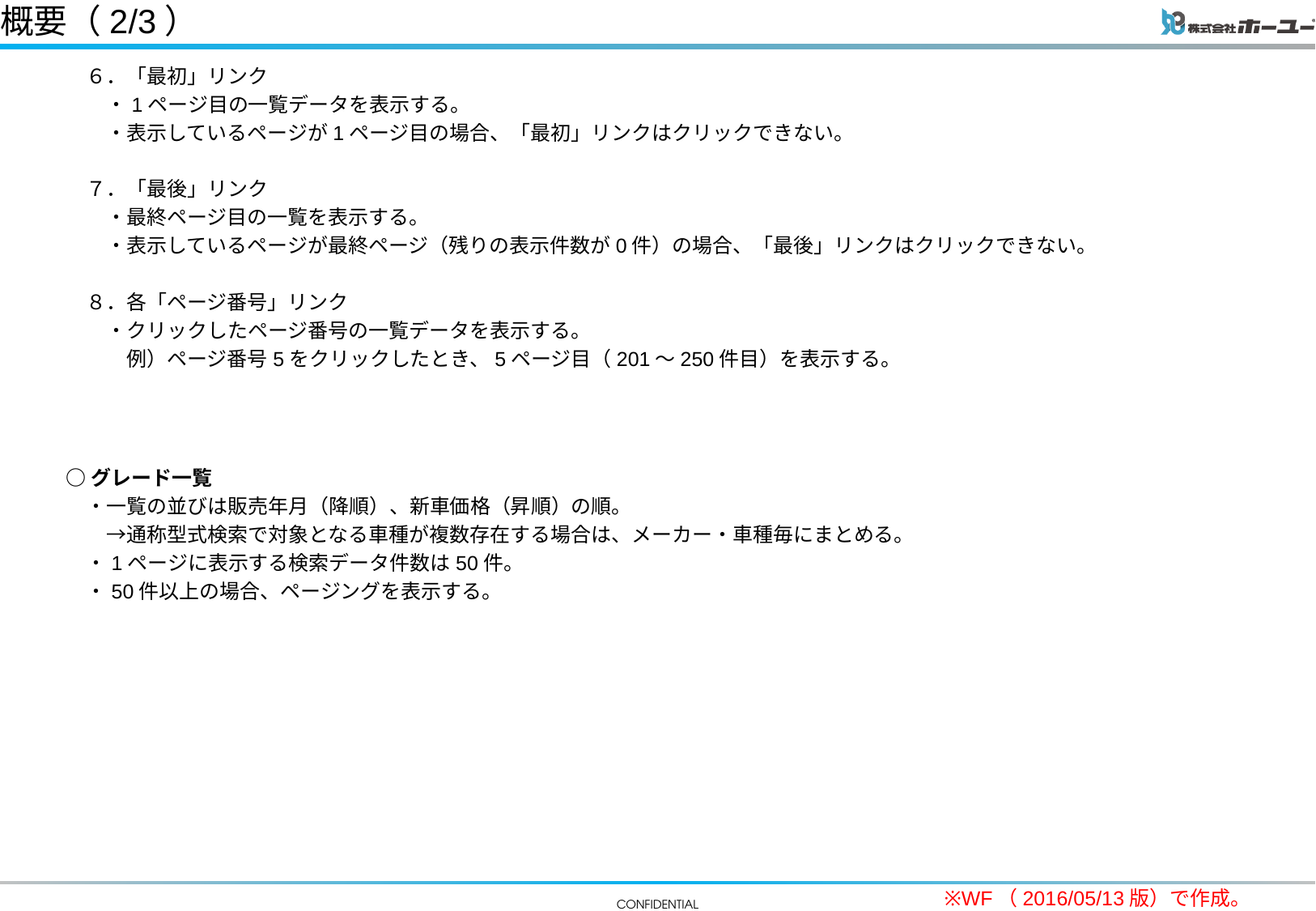

# 概要（2/3）
　６．「最初」リンク
　　・1ページ目の一覧データを表示する。
　　・表示しているページが1ページ目の場合、「最初」リンクはクリックできない。

　７．「最後」リンク
　　・最終ページ目の一覧を表示する。
　　・表示しているページが最終ページ（残りの表示件数が0件）の場合、「最後」リンクはクリックできない。

　８．各「ページ番号」リンク
　　・クリックしたページ番号の一覧データを表示する。
　　　例）ページ番号5をクリックしたとき、5ページ目（201～250件目）を表示する。
○グレード一覧
　・一覧の並びは販売年月（降順）、新車価格（昇順）の順。
　　→通称型式検索で対象となる車種が複数存在する場合は、メーカー・車種毎にまとめる。
　・1ページに表示する検索データ件数は50件。
　・50件以上の場合、ページングを表示する。
※WF（2016/05/13版）で作成。